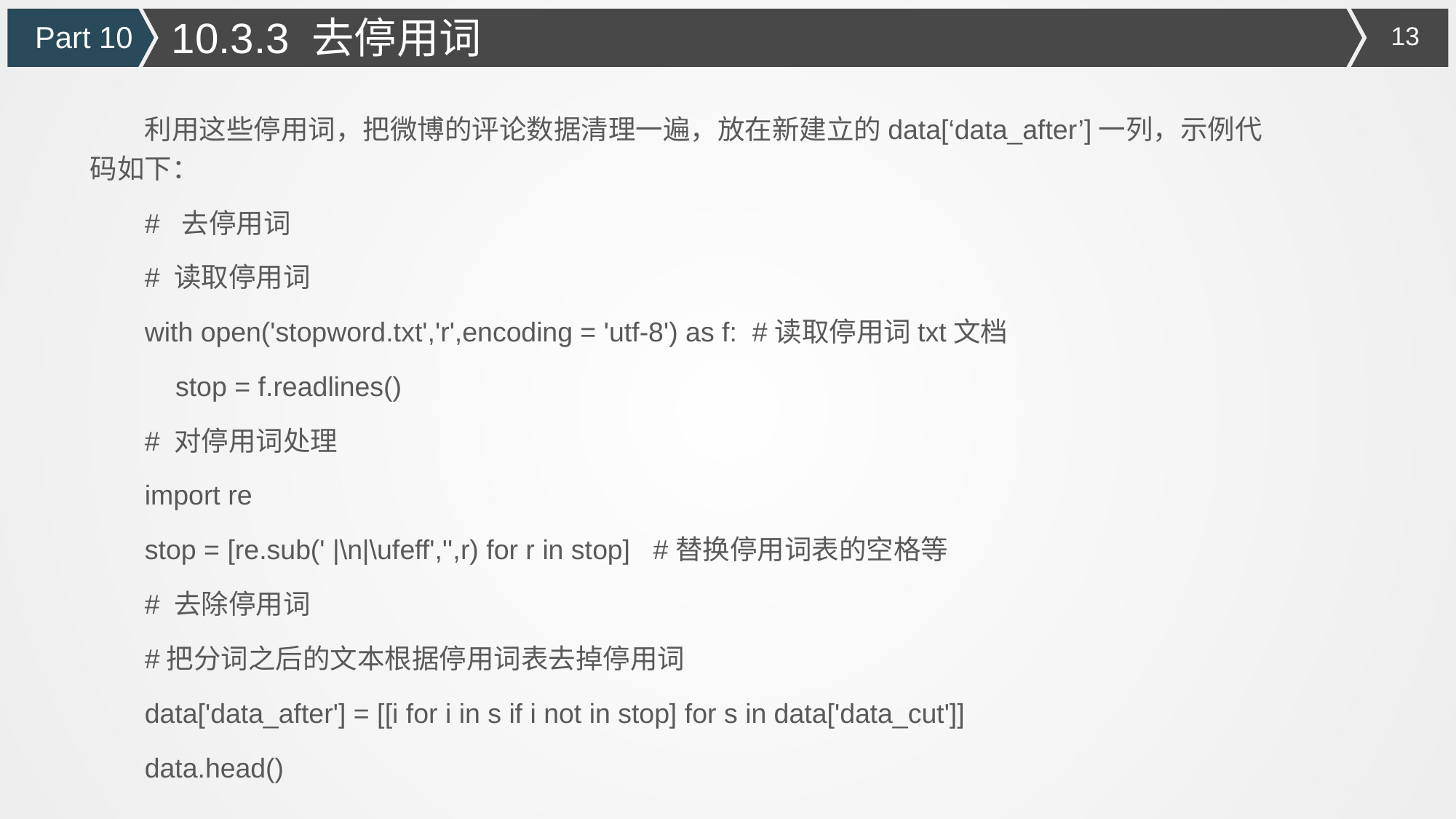

10.3.3 去停用词
Part 10
利用这些停用词，把微博的评论数据清理一遍，放在新建立的data[‘data_after’]一列，示例代码如下：
#  去停用词
# 读取停用词
with open('stopword.txt','r',encoding = 'utf-8') as f:  #读取停用词txt文档
    stop = f.readlines()
# 对停用词处理
import re
stop = [re.sub(' |\n|\ufeff','',r) for r in stop]   #替换停用词表的空格等
# 去除停用词
#把分词之后的文本根据停用词表去掉停用词
data['data_after'] = [[i for i in s if i not in stop] for s in data['data_cut']]
data.head()